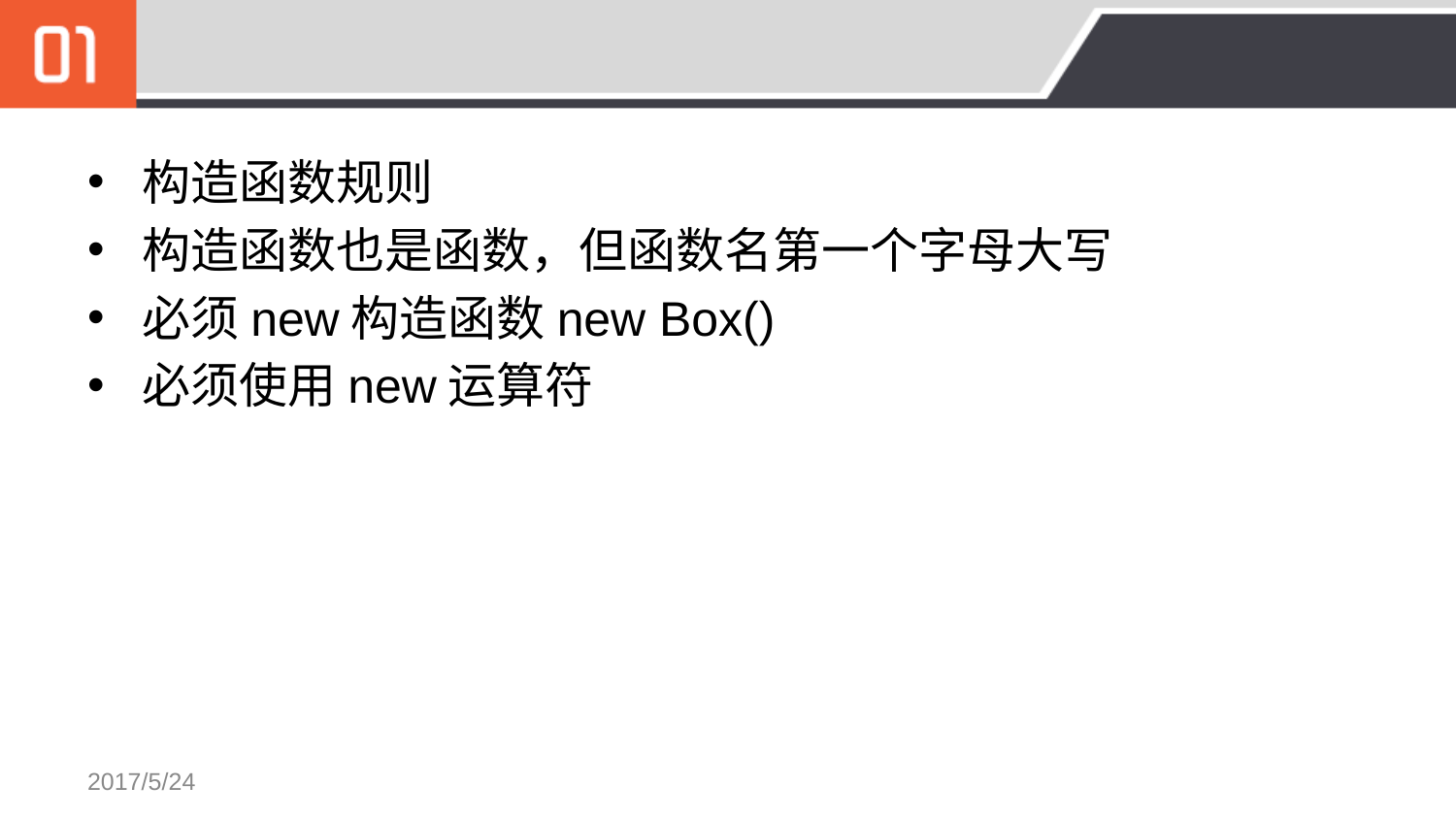

#
构造函数规则
构造函数也是函数，但函数名第一个字母大写
必须new构造函数new Box()
必须使用new运算符
2017/5/24